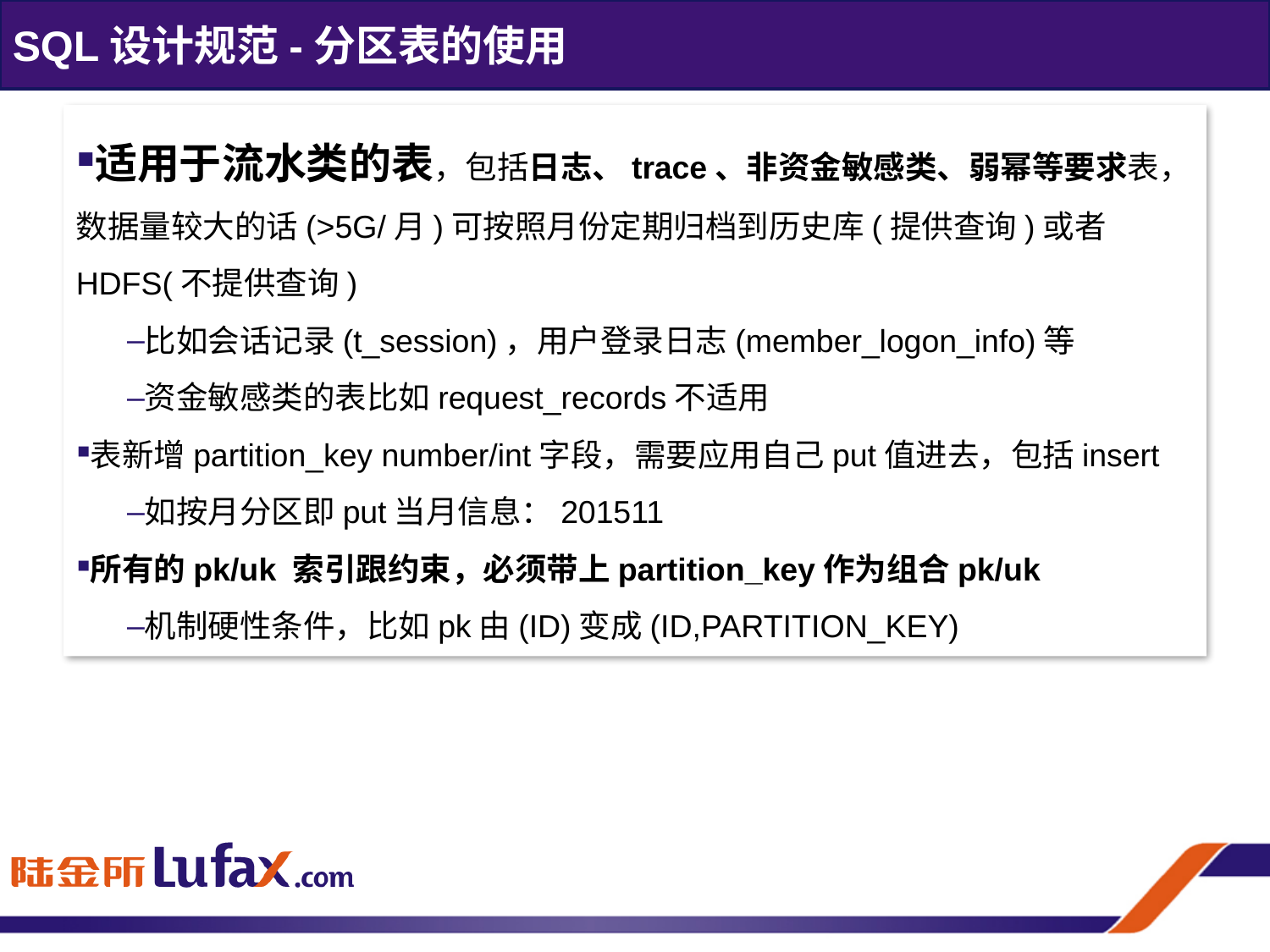

SQL设计规范-分区表的使用
适用于流水类的表，包括日志、trace、非资金敏感类、弱幂等要求表，数据量较大的话(>5G/月)可按照月份定期归档到历史库(提供查询)或者HDFS(不提供查询)
比如会话记录(t_session)，用户登录日志(member_logon_info)等
资金敏感类的表比如request_records不适用
表新增partition_key number/int字段，需要应用自己put值进去，包括insert
如按月分区即put当月信息：201511
所有的pk/uk 索引跟约束，必须带上partition_key作为组合pk/uk
机制硬性条件，比如pk由(ID)变成(ID,PARTITION_KEY)